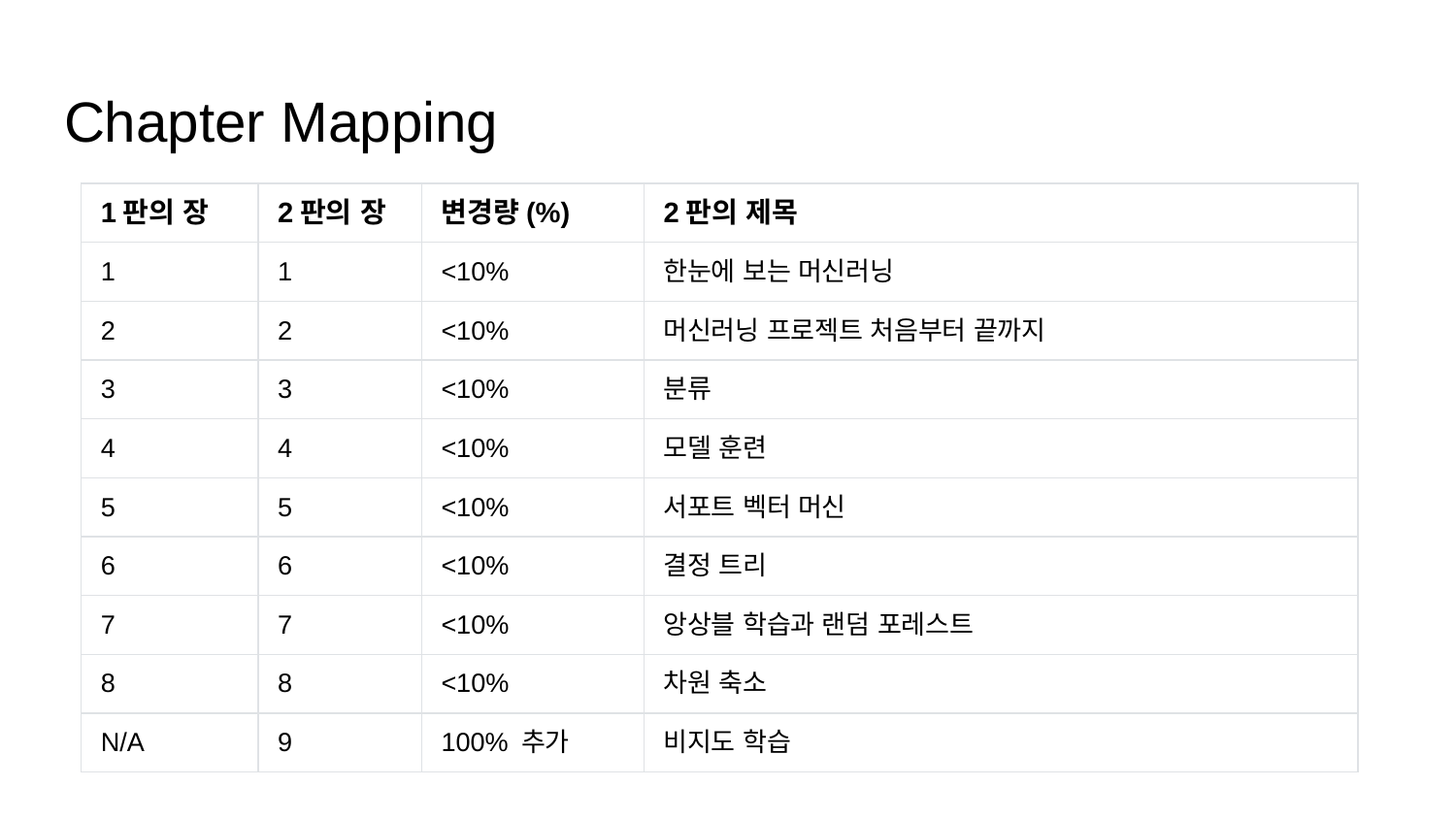

# Chapter Mapping
| 1판의 장 | 2판의 장 | 변경량(%) | 2판의 제목 |
| --- | --- | --- | --- |
| 1 | 1 | <10% | 한눈에 보는 머신러닝 |
| 2 | 2 | <10% | 머신러닝 프로젝트 처음부터 끝까지 |
| 3 | 3 | <10% | 분류 |
| 4 | 4 | <10% | 모델 훈련 |
| 5 | 5 | <10% | 서포트 벡터 머신 |
| 6 | 6 | <10% | 결정 트리 |
| 7 | 7 | <10% | 앙상블 학습과 랜덤 포레스트 |
| 8 | 8 | <10% | 차원 축소 |
| N/A | 9 | 100% 추가 | 비지도 학습 |